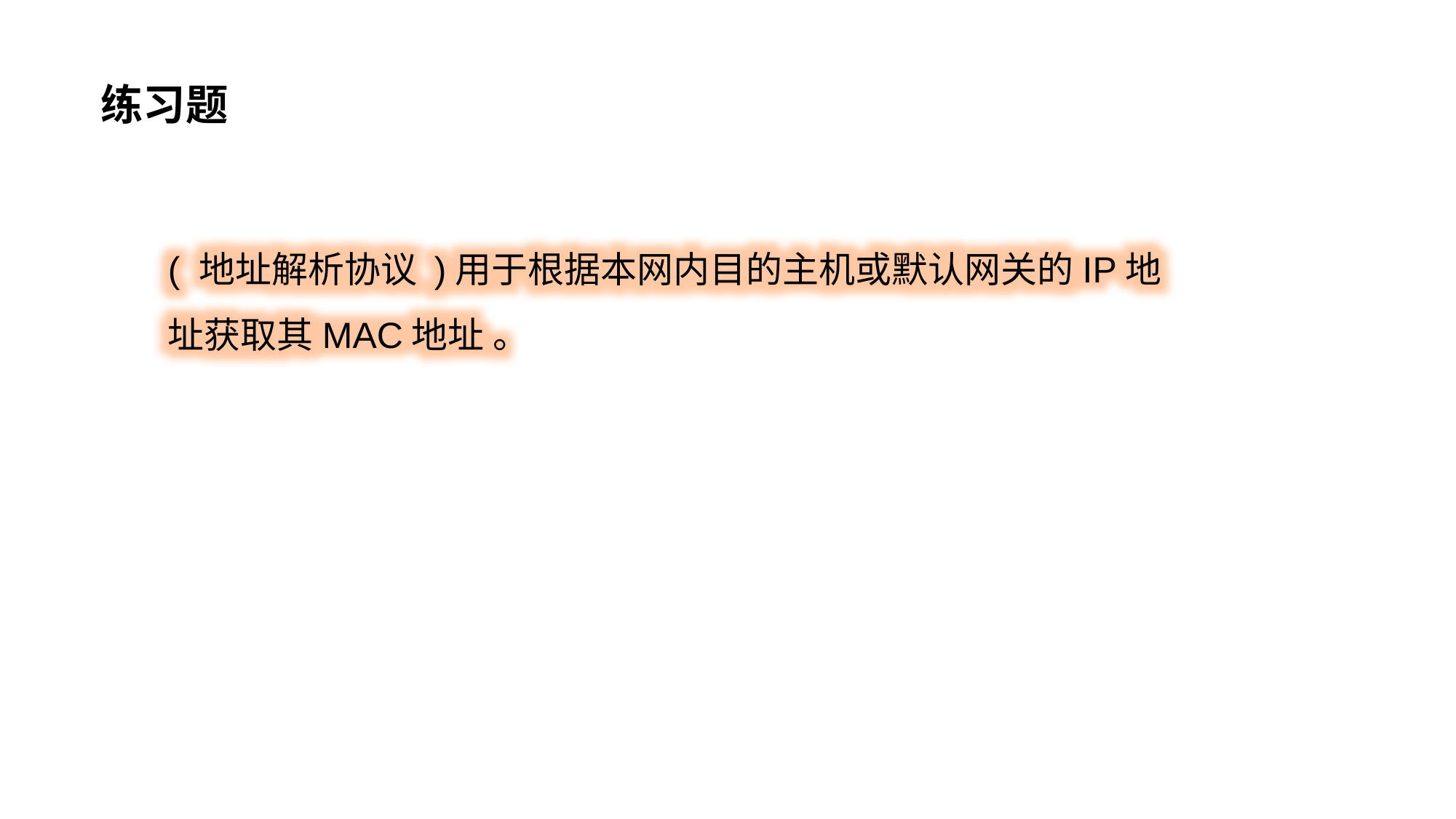

练习题
( 地址解析协议 )用于根据本网内目的主机或默认网关的IP地址获取其MAC地址 。